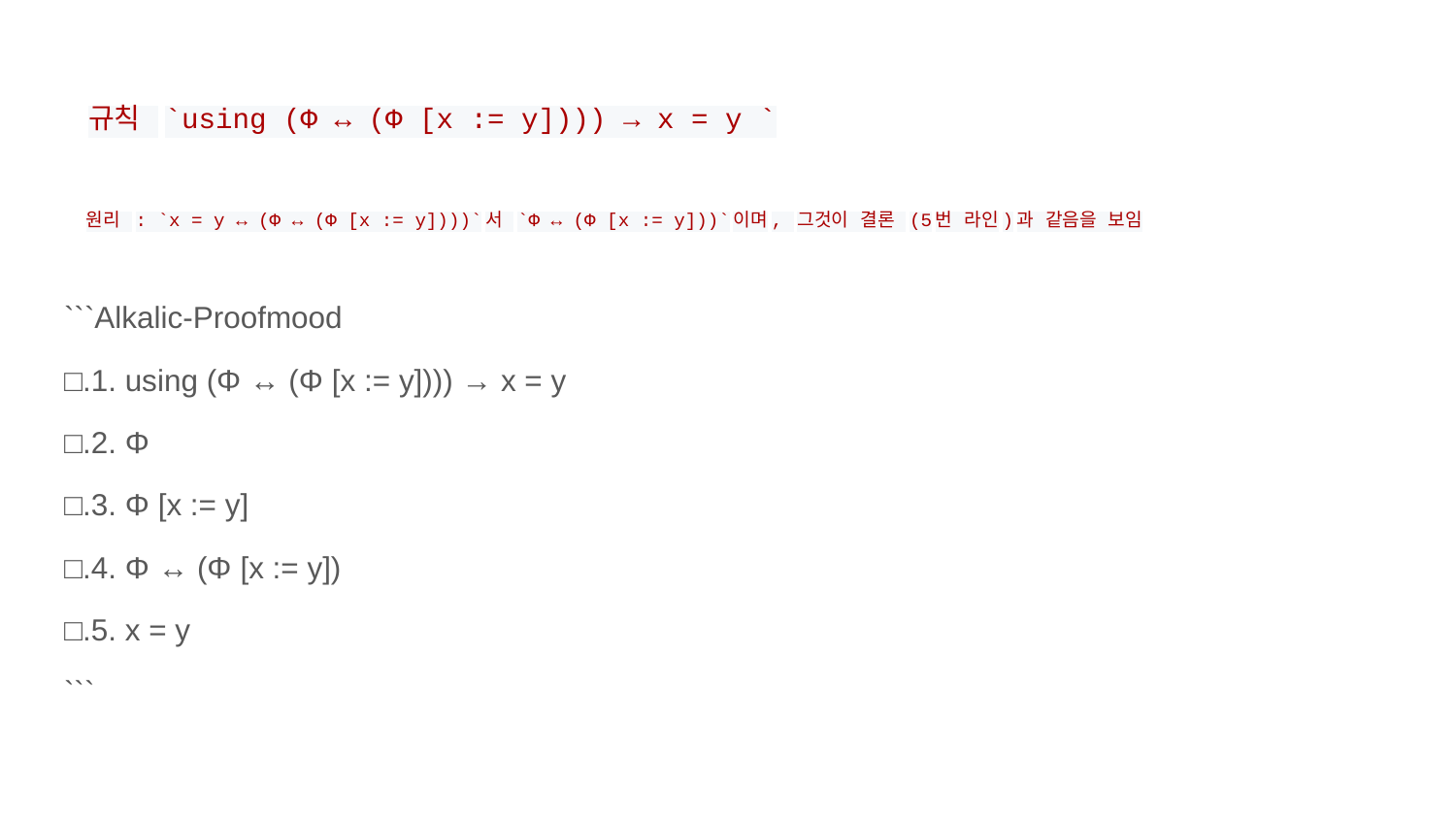

# 규칙 `using (Φ ↔ (Φ [x := y]))) → x = y `
원리 : `x = y ↔ (Φ ↔ (Φ [x := y])))`서 `Φ ↔ (Φ [x := y]))`이며, 그것이 결론 (5번 라인)과 같음을 보임

```Alkalic-Proofmood
□.1. using (Φ ↔ (Φ [x := y]))) → x = y
□.2. Φ
□.3. Φ [x := y]
□.4. Φ ↔ (Φ [x := y])
□.5. x = y
```